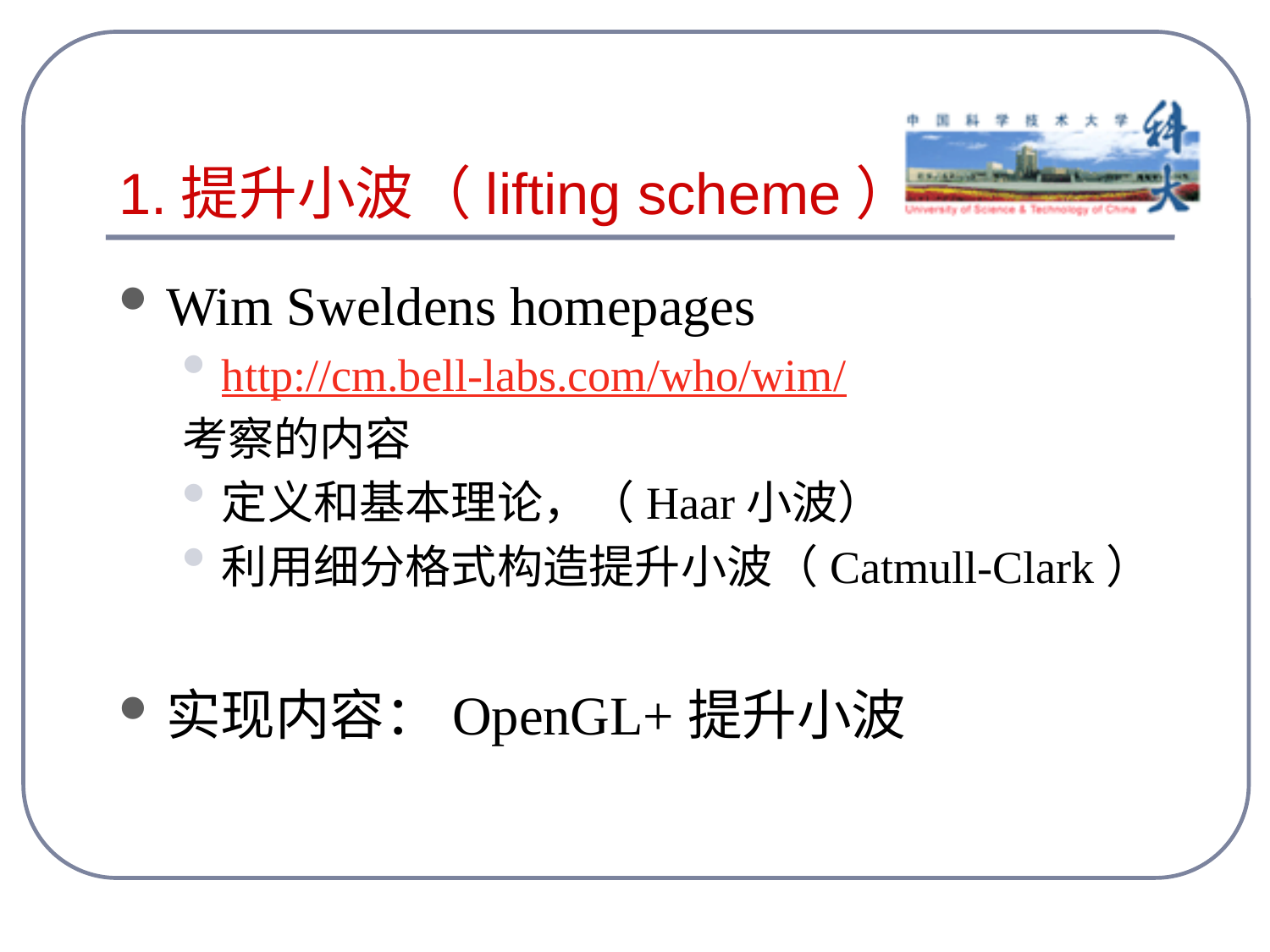

# 1.提升小波（lifting scheme）
Wim Sweldens homepages
http://cm.bell-labs.com/who/wim/
考察的内容
定义和基本理论，（Haar小波）
利用细分格式构造提升小波（Catmull-Clark）

实现内容：OpenGL+提升小波